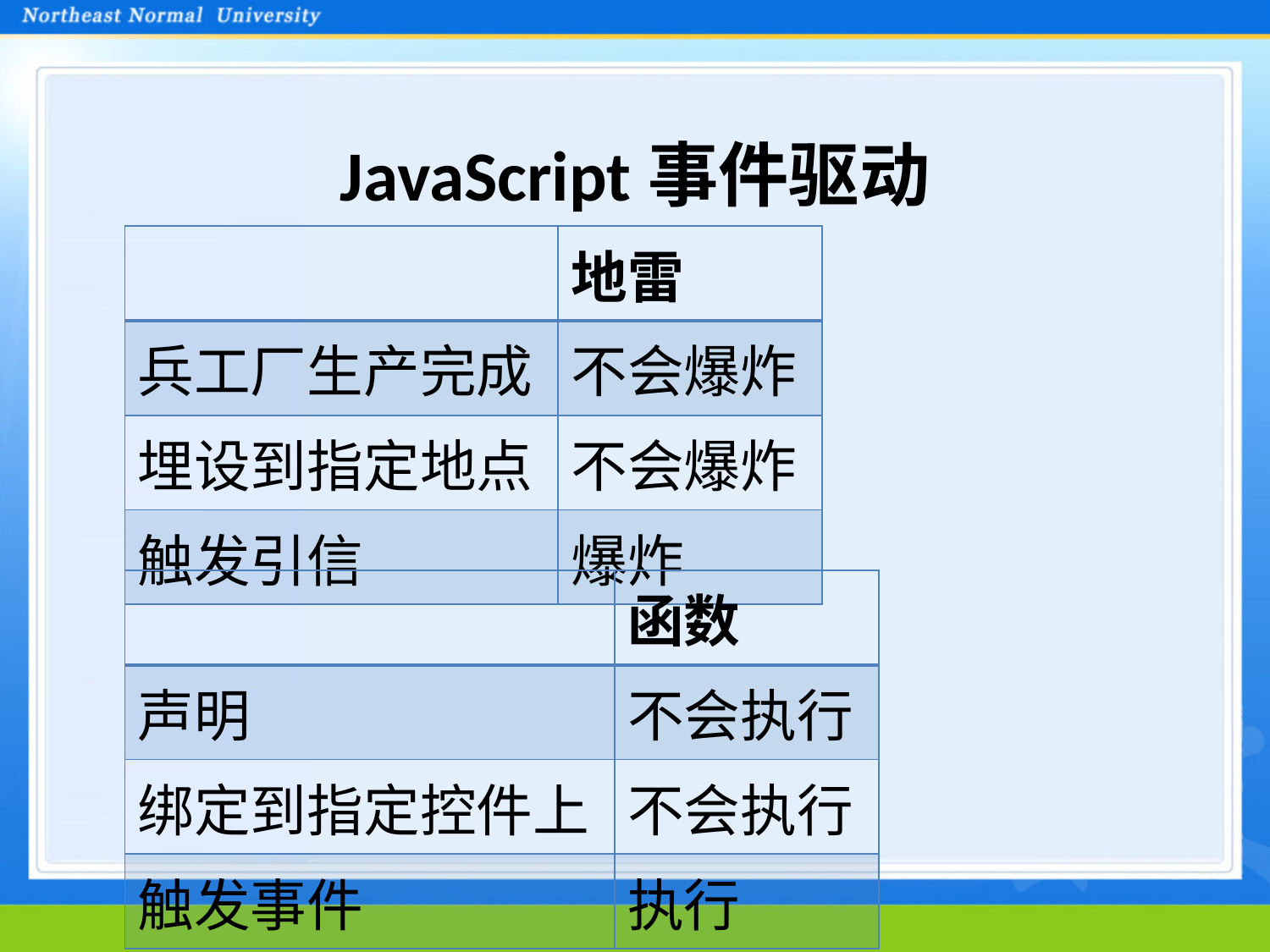

# JavaScript事件驱动
|  | 地雷 |
| --- | --- |
| 兵工厂生产完成 | 不会爆炸 |
| 埋设到指定地点 | 不会爆炸 |
| 触发引信 | 爆炸 |
|  | 函数 |
| --- | --- |
| 声明 | 不会执行 |
| 绑定到指定控件上 | 不会执行 |
| 触发事件 | 执行 |